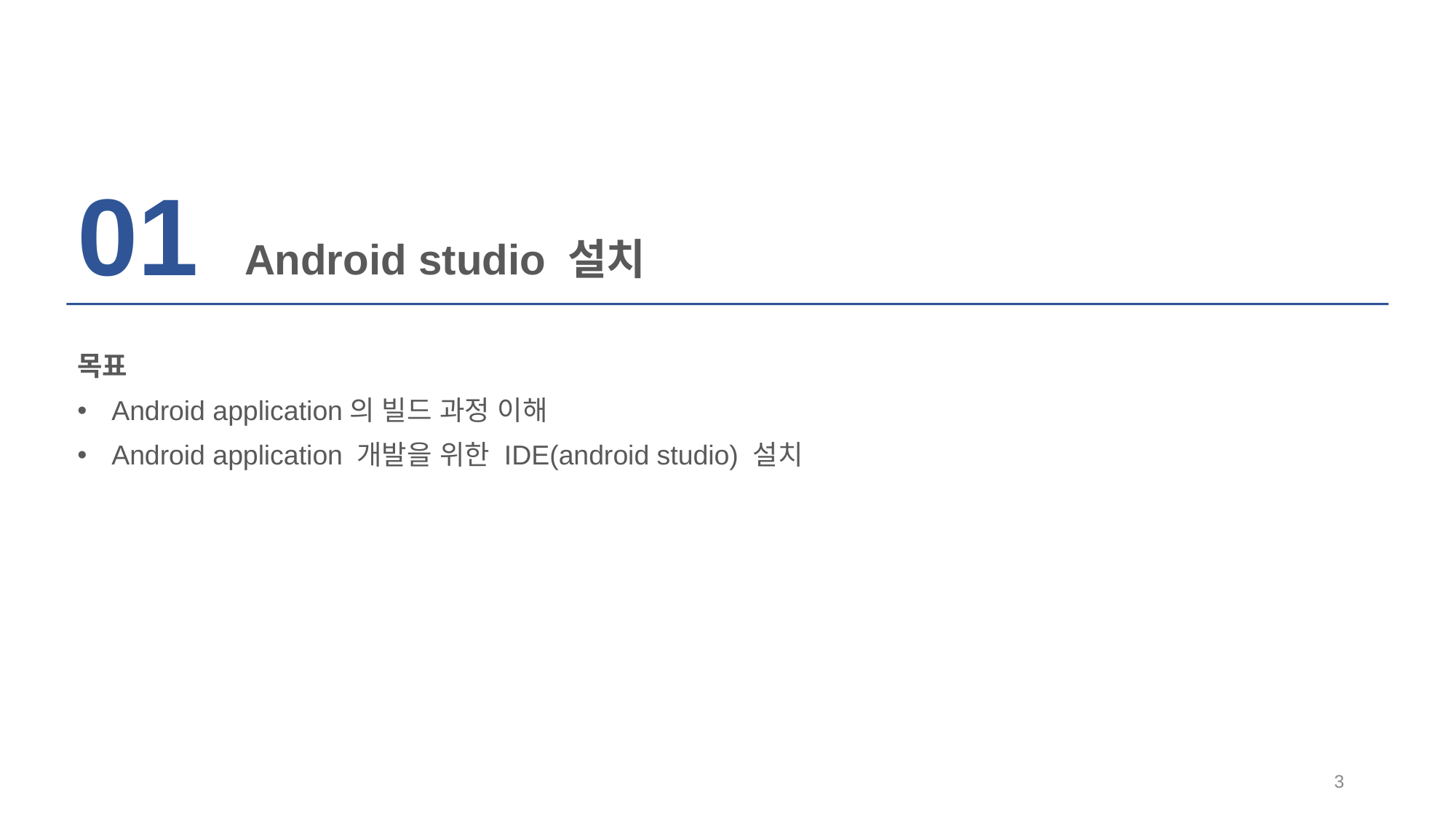

01
Android studio 설치
목표
Android application의 빌드 과정 이해
Android application 개발을 위한 IDE(android studio) 설치
3